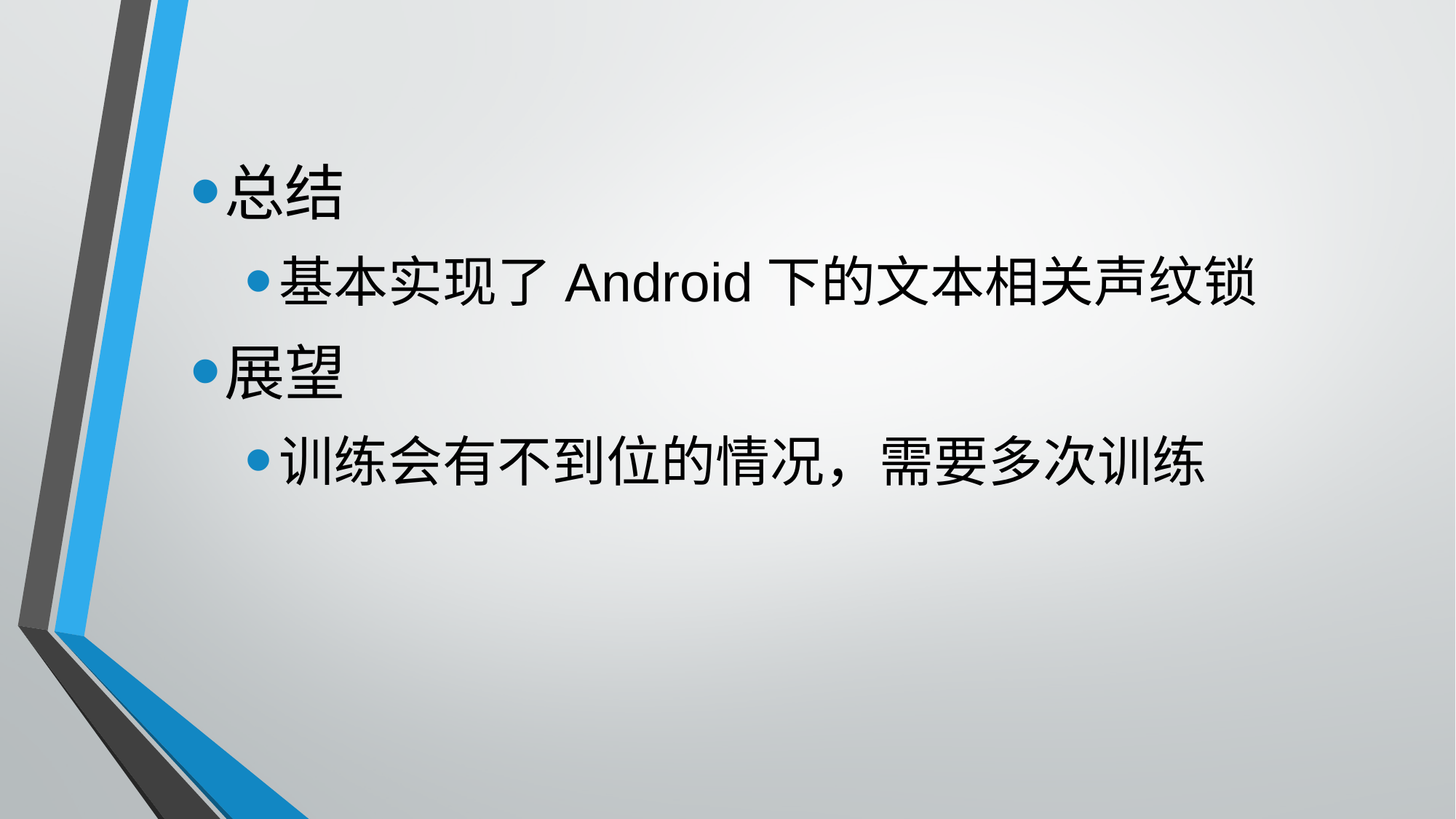

总结
基本实现了Android下的文本相关声纹锁
展望
训练会有不到位的情况，需要多次训练